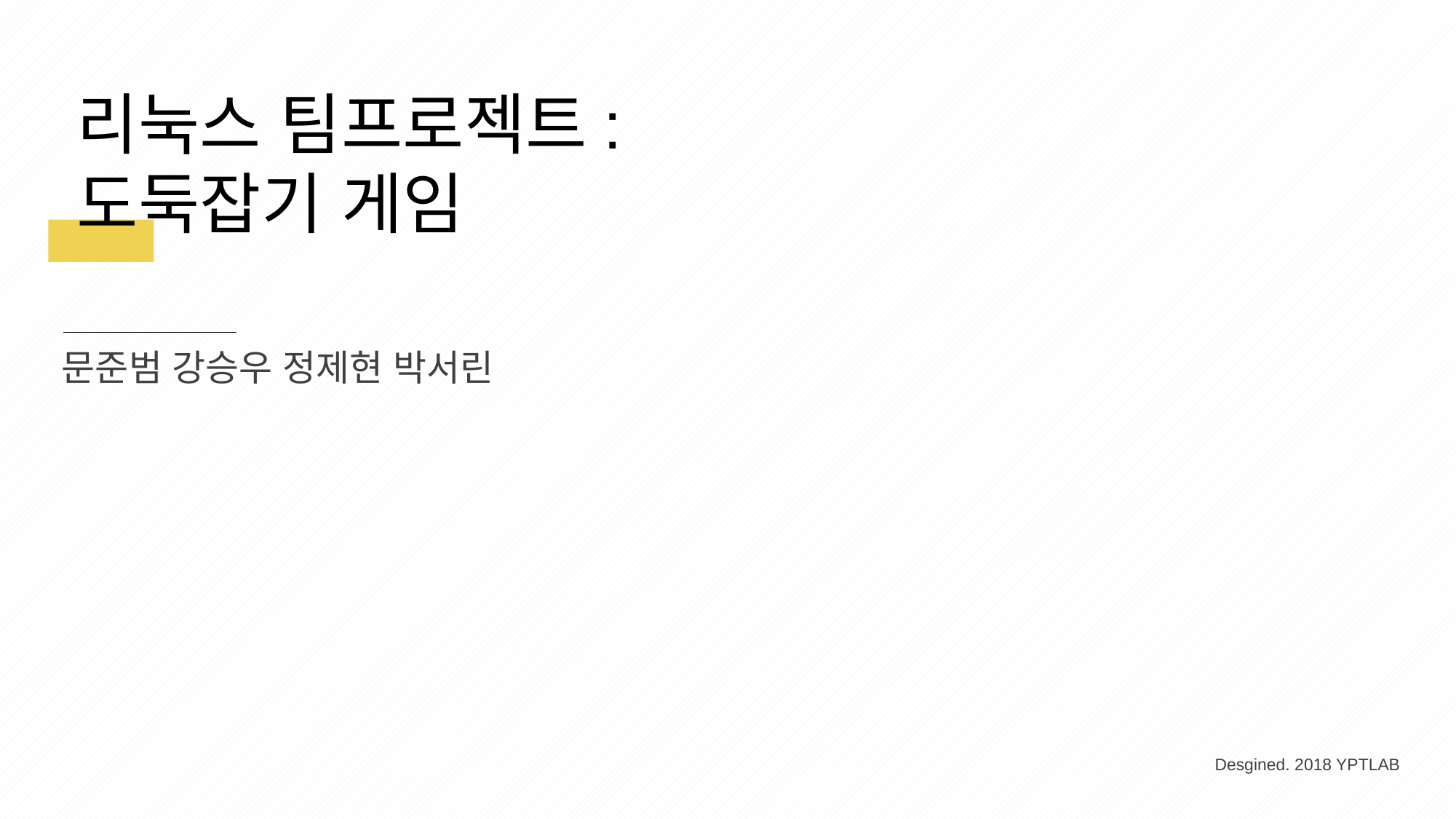

리눅스 팀프로젝트:
도둑잡기 게임

문준범 강승우 정제현 박서린
Desgined. 2018 YPTLAB